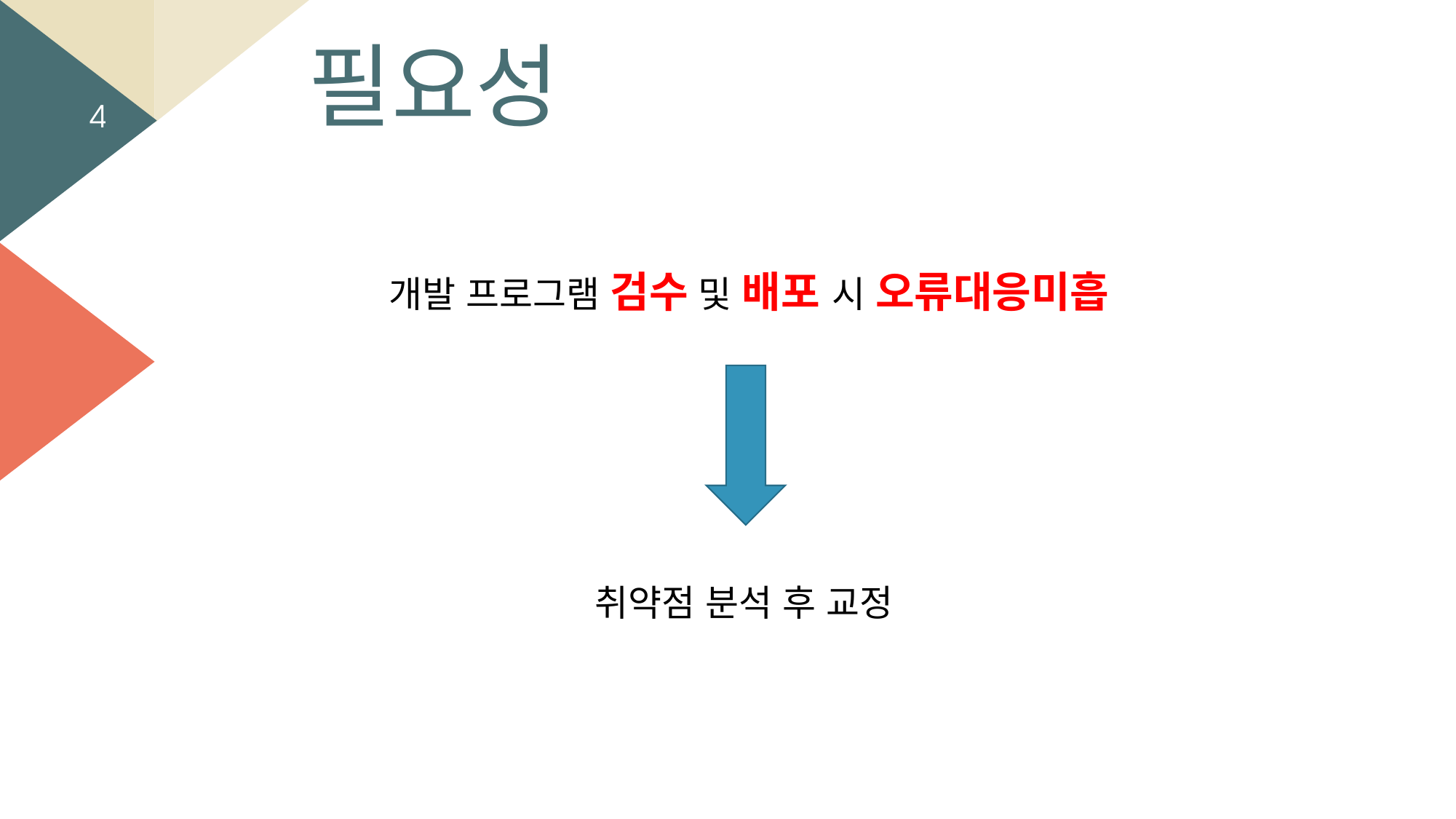

필요성
4
개발 프로그램 검수 및 배포 시 오류대응미흡

취약점 분석 후 교정